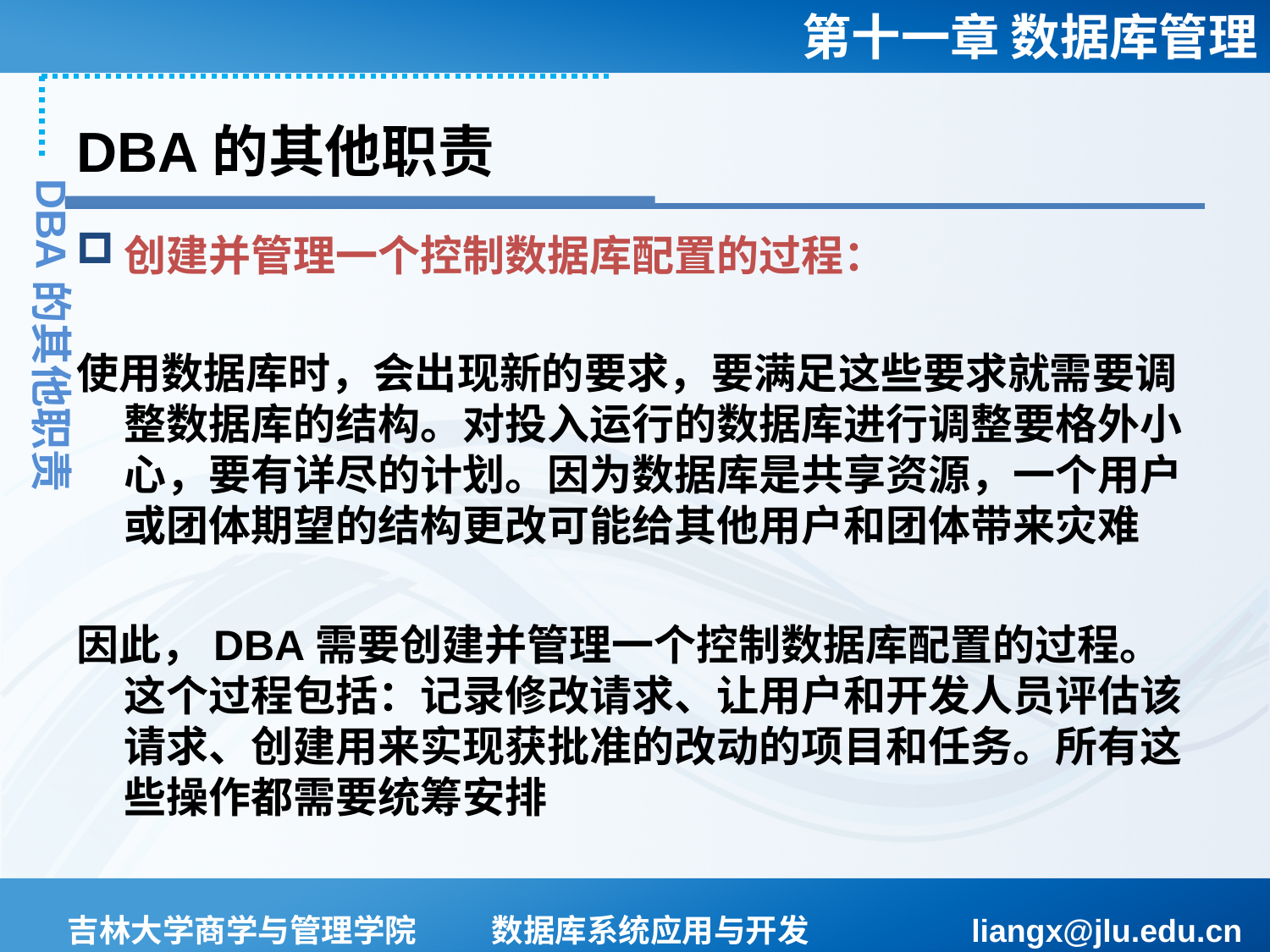

# DBA的其他职责
DBA的其他职责
创建并管理一个控制数据库配置的过程：

使用数据库时，会出现新的要求，要满足这些要求就需要调整数据库的结构。对投入运行的数据库进行调整要格外小心，要有详尽的计划。因为数据库是共享资源，一个用户或团体期望的结构更改可能给其他用户和团体带来灾难

因此，DBA需要创建并管理一个控制数据库配置的过程。这个过程包括：记录修改请求、让用户和开发人员评估该请求、创建用来实现获批准的改动的项目和任务。所有这些操作都需要统筹安排